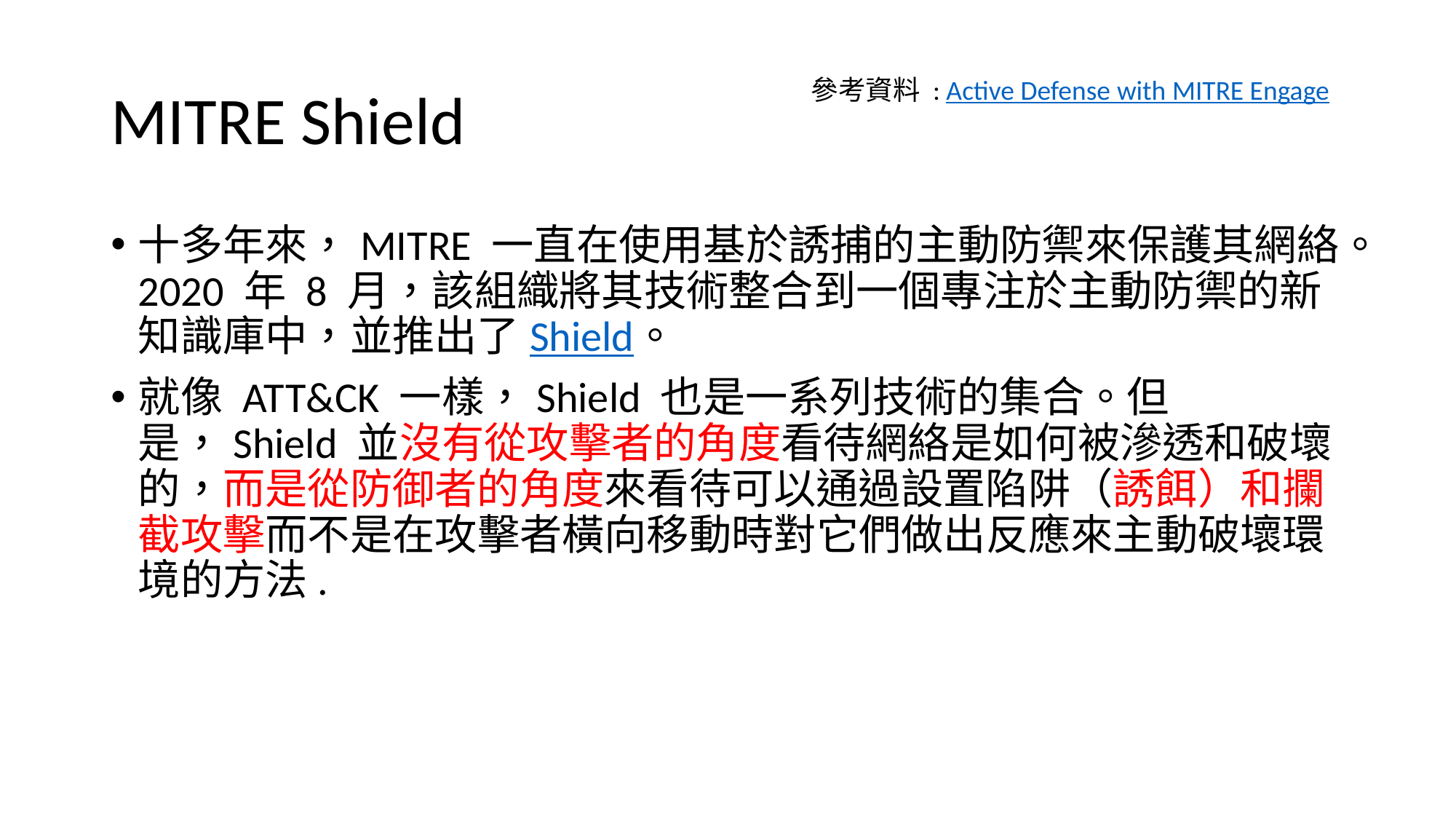

# MITRE Shield
參考資料 : Active Defense with MITRE Engage

十多年來，MITRE 一直在使用基於誘捕的主動防禦來保護其網絡。2020 年 8 月，該組織將其技術整合到一個專注於主動防禦的新知識庫中，並推出了Shield。
就像 ATT&CK 一樣，Shield 也是一系列技術的集合。但是，Shield 並沒有從攻擊者的角度看待網絡是如何被滲透和破壞的，而是從防御者的角度來看待可以通過設置陷阱（誘餌）和攔截攻擊而不是在攻擊者橫向移動時對它們做出反應來主動破壞環境的方法.